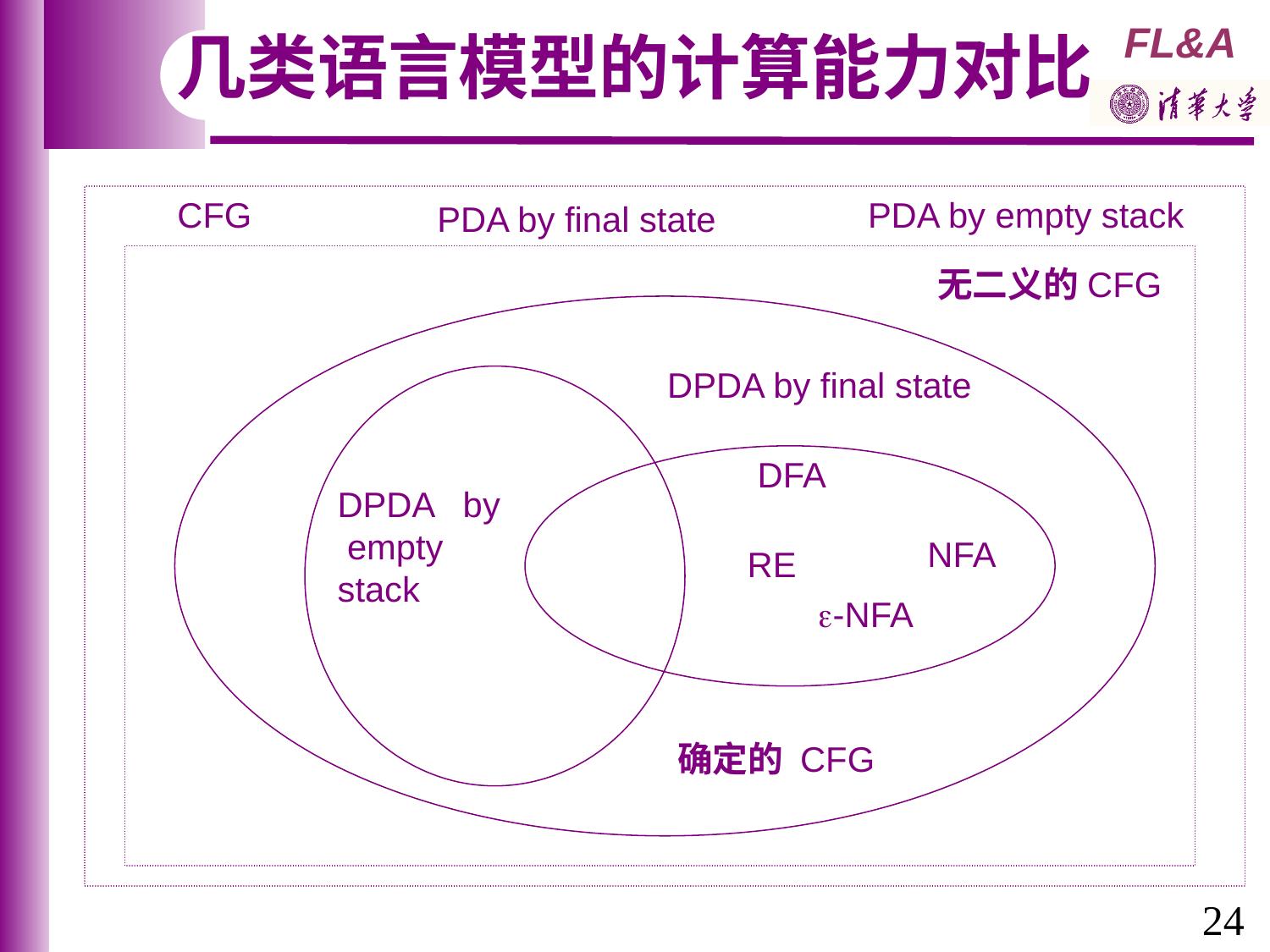

几类语言模型的计算能力对比

CFG
PDA by empty stack
PDA by final state

无二义的CFG

DPDA by final state

DFA
DPDA   by  empty stack
NFA
RE
ε-NFA
确定的 CFG
24